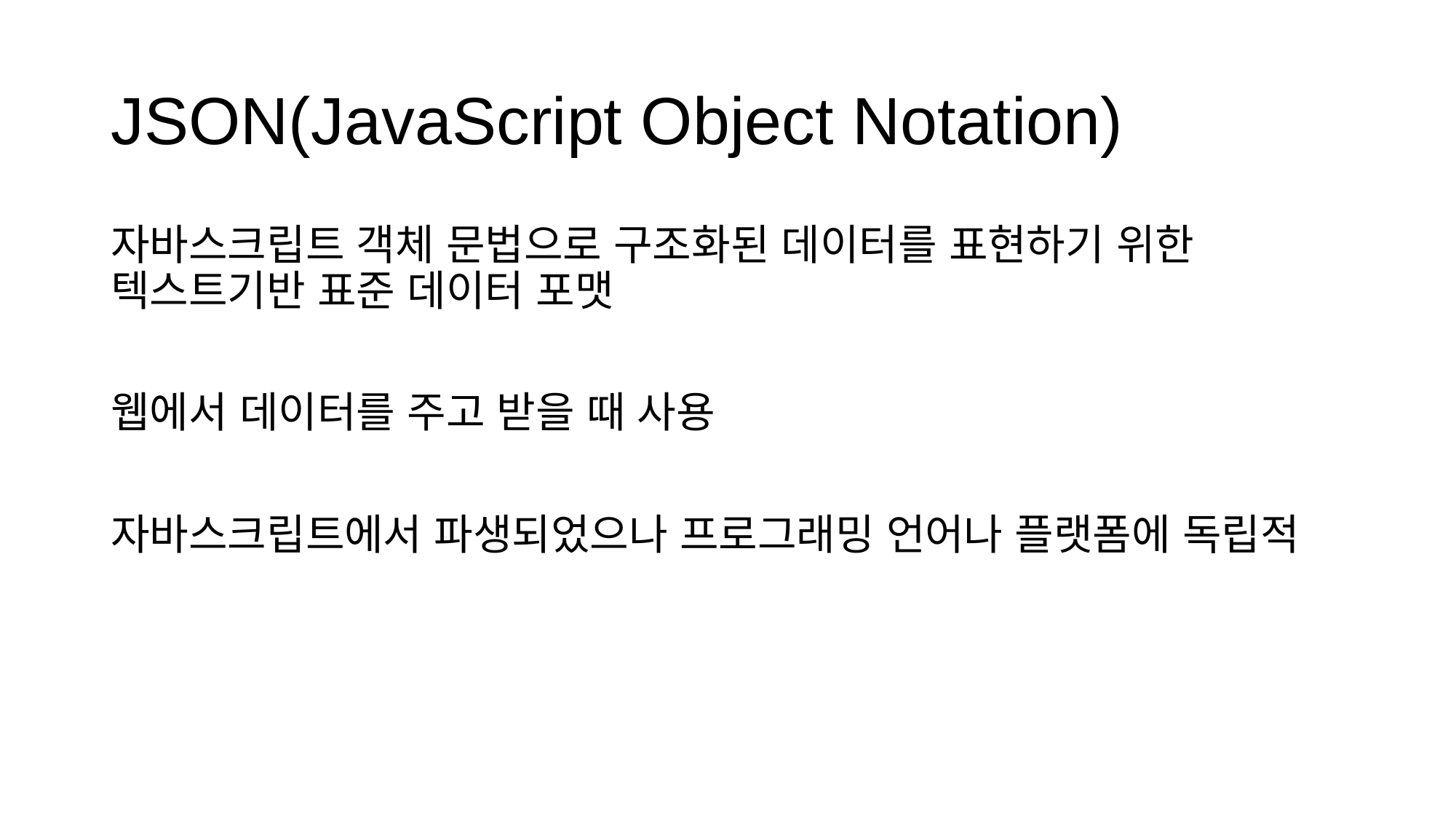

# JSON(JavaScript Object Notation)
자바스크립트 객체 문법으로 구조화된 데이터를 표현하기 위한 텍스트기반 표준 데이터 포맷

웹에서 데이터를 주고 받을 때 사용

자바스크립트에서 파생되었으나 프로그래밍 언어나 플랫폼에 독립적